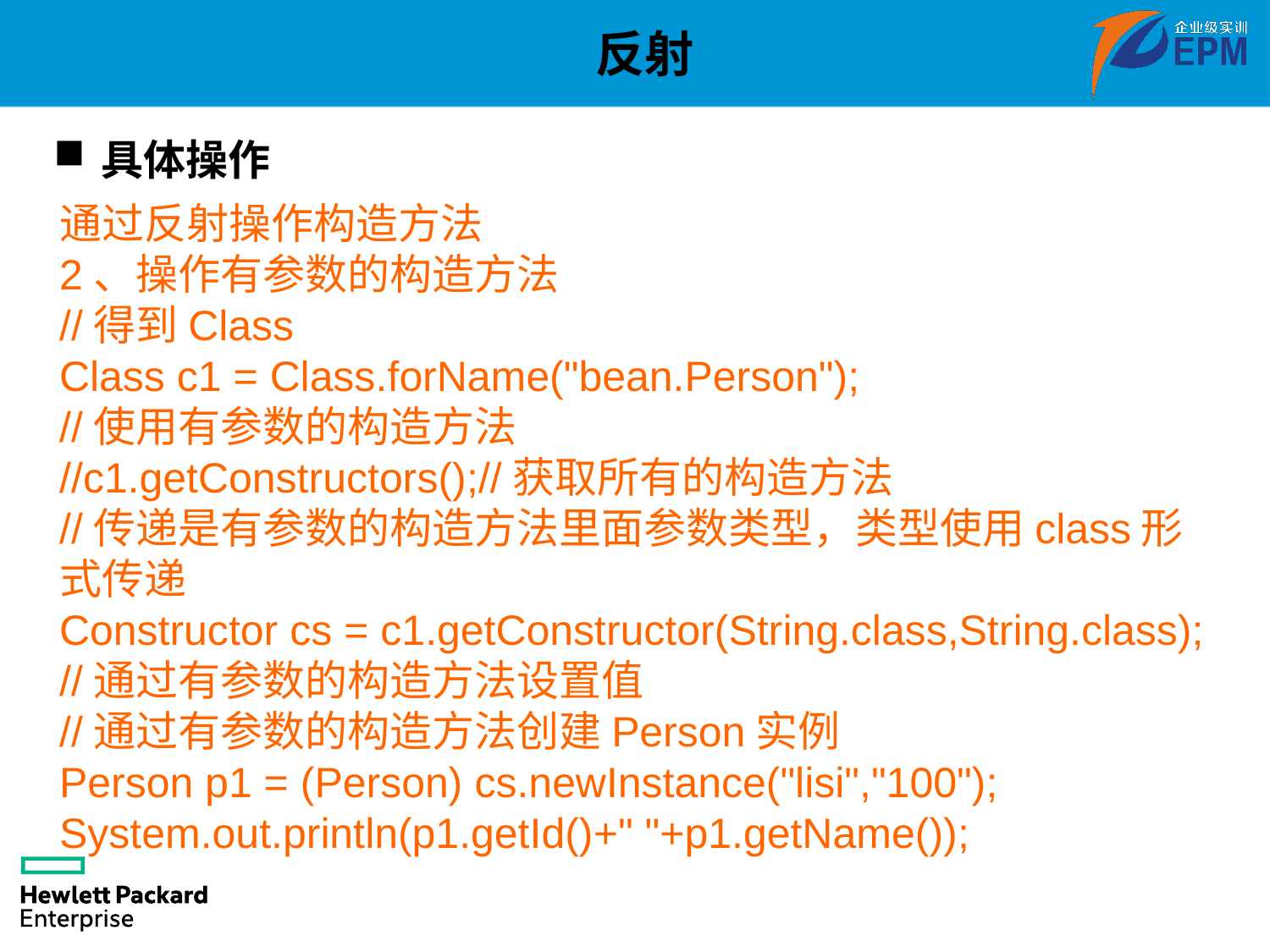

# 反射
具体操作
通过反射操作构造方法
2、操作有参数的构造方法
//得到Class
Class c1 = Class.forName("bean.Person");
//使用有参数的构造方法
//c1.getConstructors();//获取所有的构造方法
//传递是有参数的构造方法里面参数类型，类型使用class形式传递
Constructor cs = c1.getConstructor(String.class,String.class);
//通过有参数的构造方法设置值
//通过有参数的构造方法创建Person实例
Person p1 = (Person) cs.newInstance("lisi","100");
System.out.println(p1.getId()+" "+p1.getName());